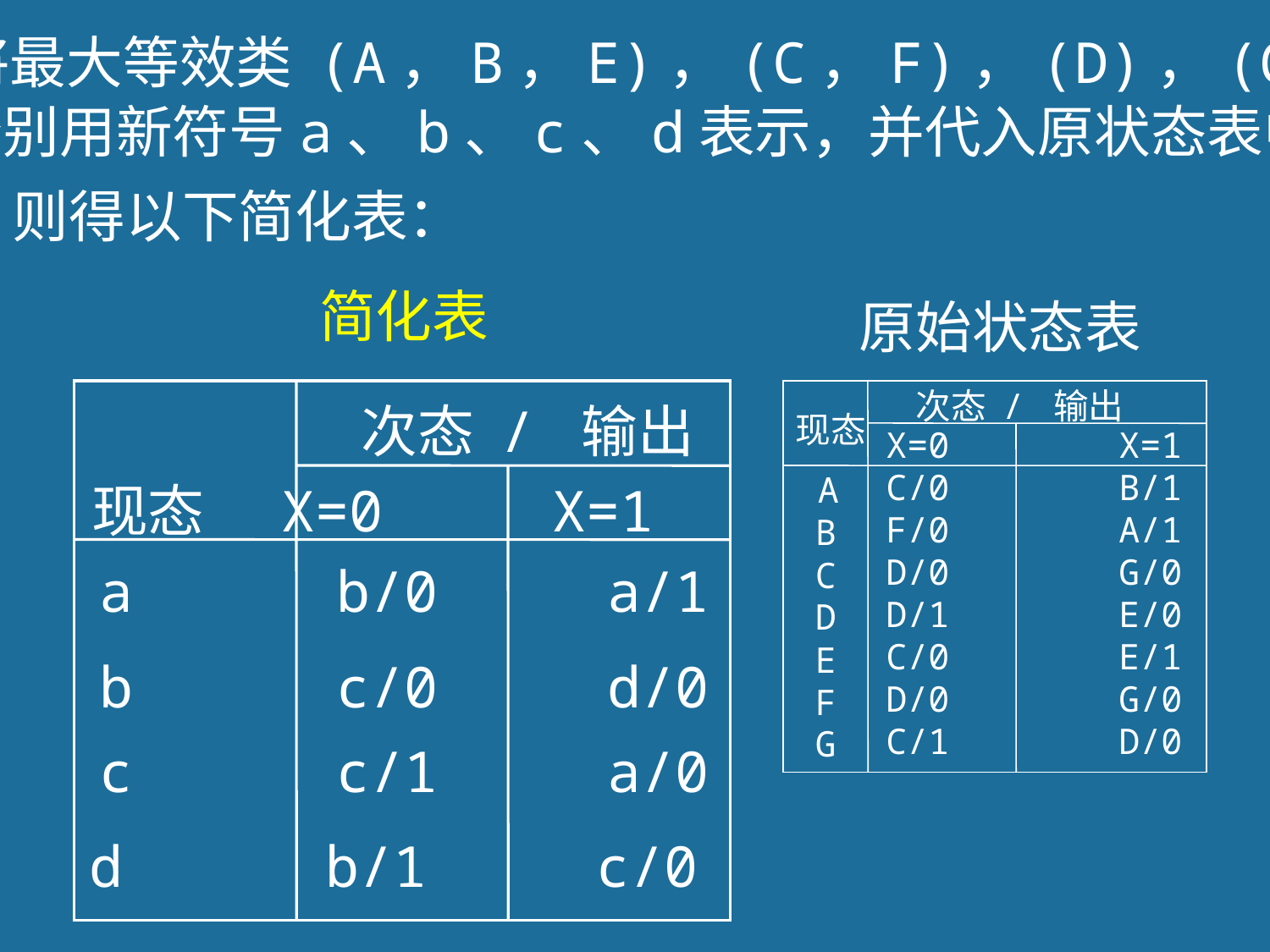

将最大等效类 (A，B，E)，(C，F)，(D)，(G)
分别用新符号a、b、c、d表示，并代入原状态表中。
则得以下简化表：
简化表
原始状态表
次态 / 输出

次态 / 输出
现态
 X=0        X=1
 C/0        B/1
 F/0        A/1
 D/0        G/0
 D/1        E/0
 C/0        E/1
 D/0        G/0
 C/1        D/0

  A
 B
 C
 D
 E
 F
 G

 现态     X=0     X=1

a      b/0     a/1
b      c/0     d/0
c      c/1     a/0
d      b/1     c/0
75